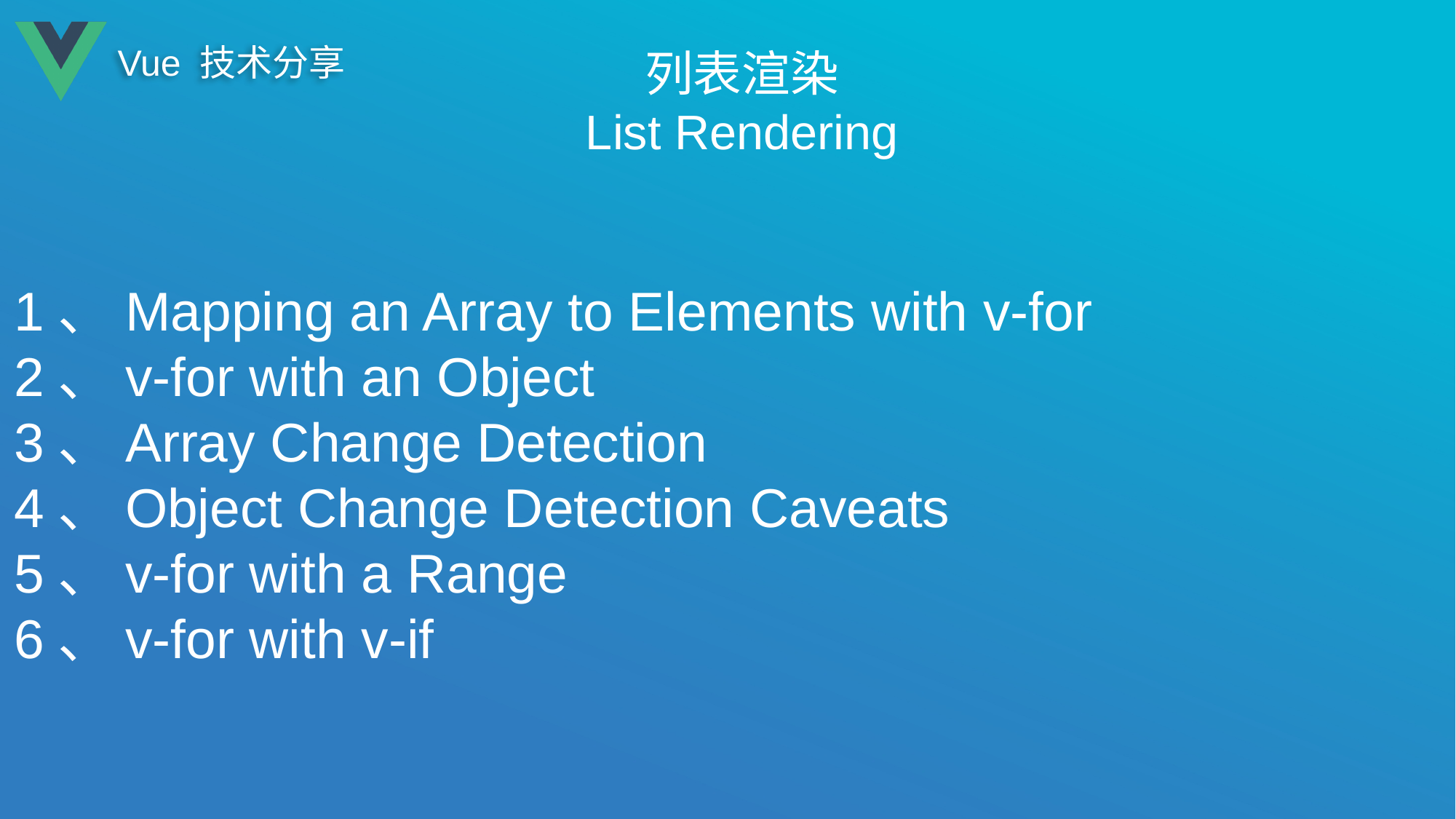

# 列表渲染 List Rendering
1、Mapping an Array to Elements with v-for
2、v-for with an Object
3、Array Change Detection
4、Object Change Detection Caveats
5、v-for with a Range
6、v-for with v-if